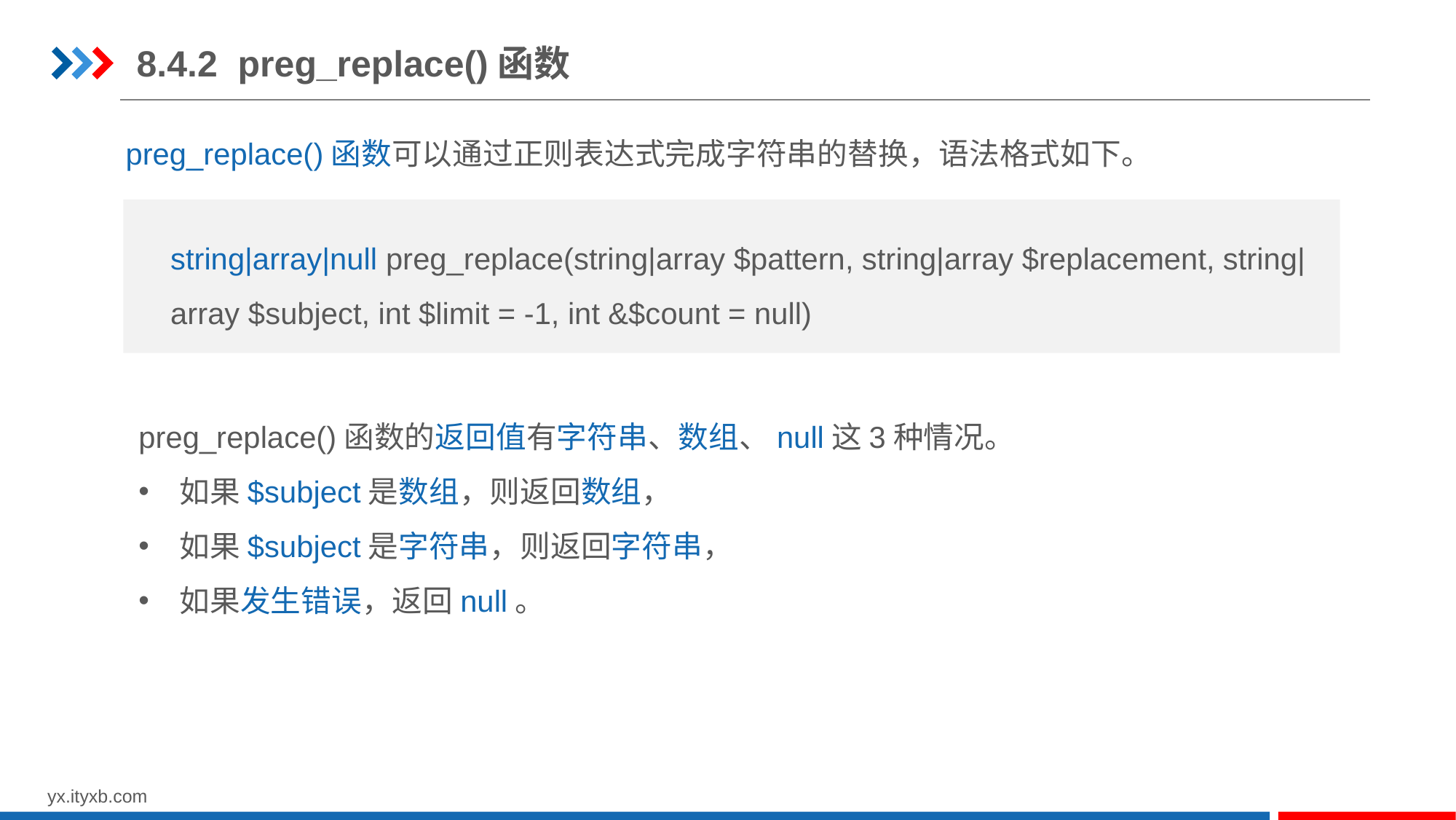

8.4.2  preg_replace()函数
preg_replace()函数可以通过正则表达式完成字符串的替换，语法格式如下。

string|array|null preg_replace(string|array $pattern, string|array $replacement, string|array $subject, int $limit = -1, int &$count = null)
preg_replace()函数的返回值有字符串、数组、null这3种情况。
如果$subject是数组，则返回数组，
如果$subject是字符串，则返回字符串，
如果发生错误，返回null。